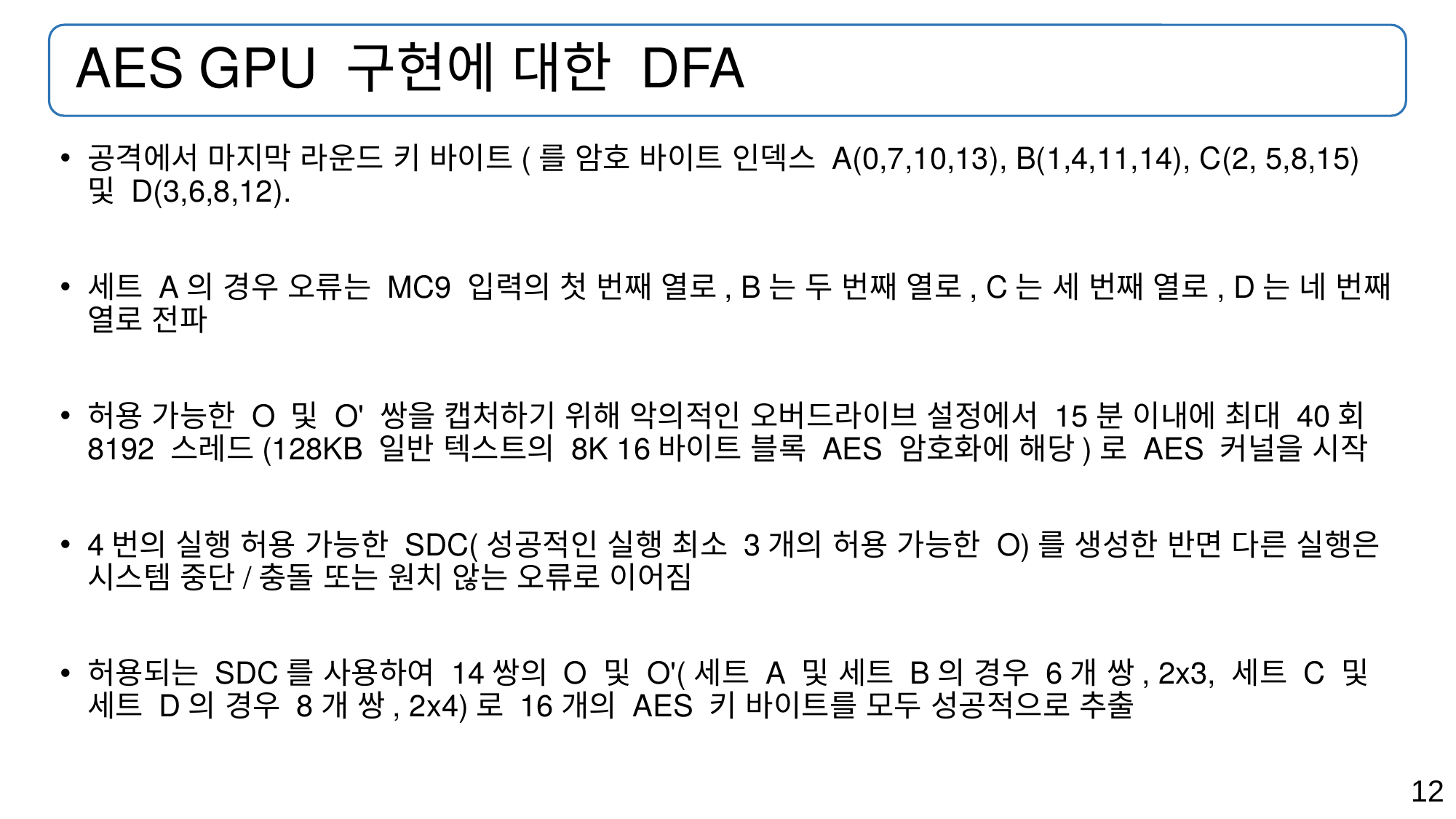

# AES GPU 구현에 대한 DFA
공격에서 마지막 라운드 키 바이트(를 암호 바이트 인덱스 A(0,7,10,13), B(1,4,11,14), C(2, 5,8,15) 및 D(3,6,8,12).

세트 A의 경우 오류는 MC9 입력의 첫 번째 열로, B는 두 번째 열로, C는 세 번째 열로, D는 네 번째 열로 전파

허용 가능한 O 및 O' 쌍을 캡처하기 위해 악의적인 오버드라이브 설정에서 15분 이내에 최대 40회 8192 스레드(128KB 일반 텍스트의 8K 16바이트 블록 AES 암호화에 해당)로 AES 커널을 시작

4번의 실행 허용 가능한 SDC(성공적인 실행 최소 3개의 허용 가능한 O)를 생성한 반면 다른 실행은 시스템 중단/충돌 또는 원치 않는 오류로 이어짐

허용되는 SDC를 사용하여 14쌍의 O 및 O'(세트 A 및 세트 B의 경우 6개 쌍, 2x3, 세트 C 및 세트 D의 경우 8개 쌍, 2x4)로 16개의 AES 키 바이트를 모두 성공적으로 추출